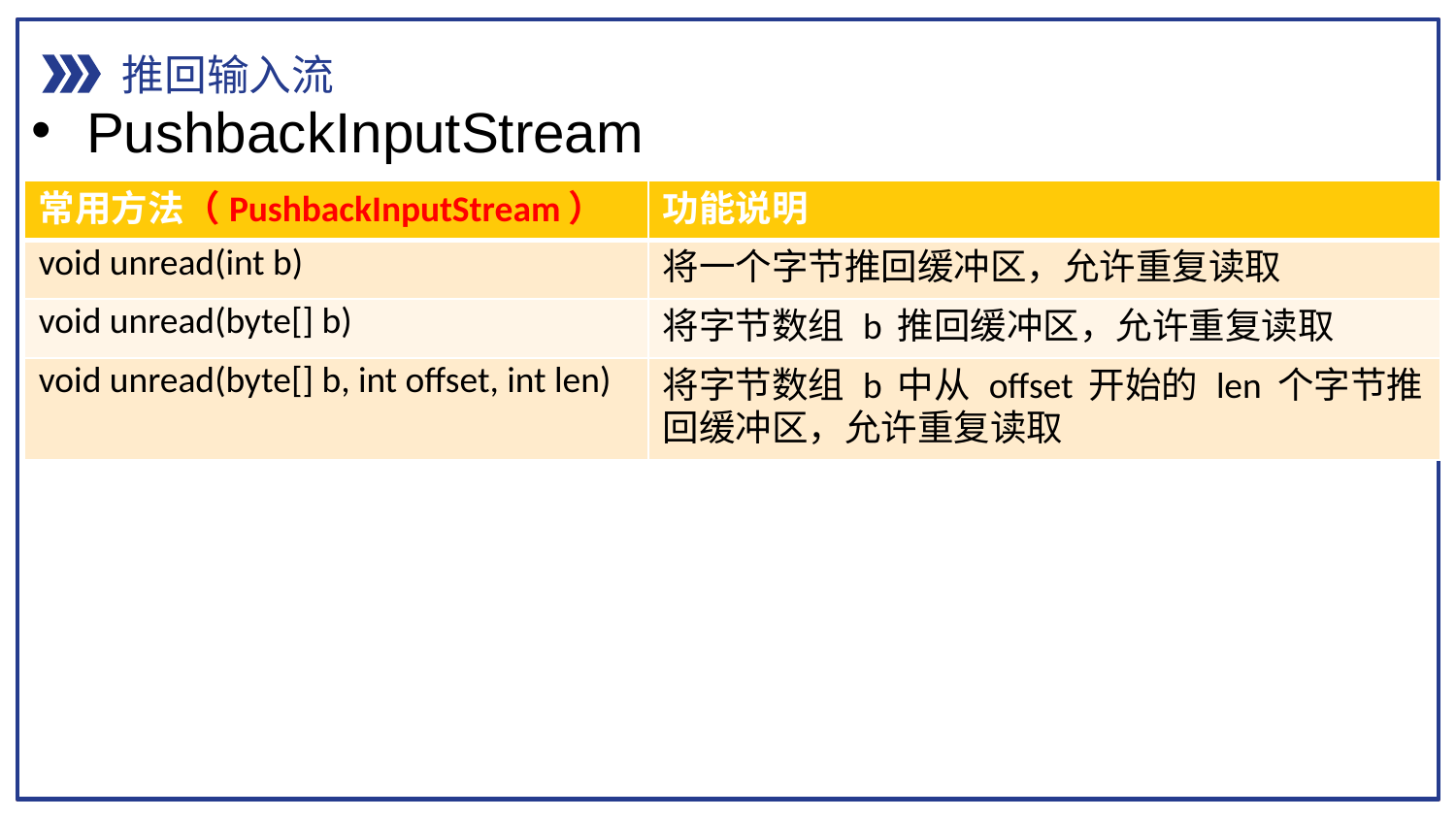

推回输入流

PushbackInputStream
| 常用方法（PushbackInputStream） | 功能说明 |
| --- | --- |
| void unread(int b) | 将一个字节推回缓冲区，允许重复读取 |
| void unread(byte[] b) | 将字节数组 b 推回缓冲区，允许重复读取 |
| void unread(byte[] b, int offset, int len) | 将字节数组 b 中从 offset 开始的 len 个字节推回缓冲区，允许重复读取 |